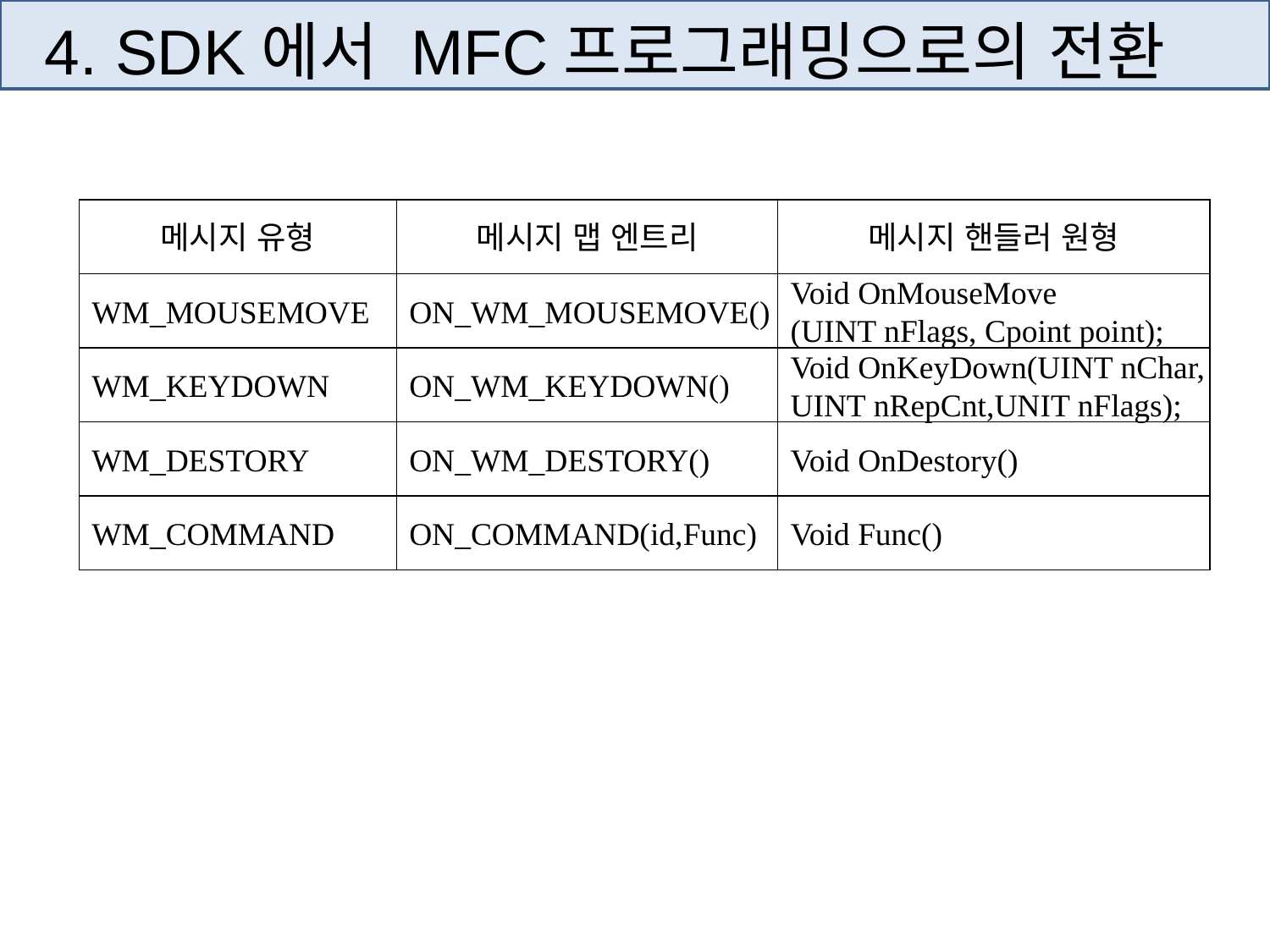

# 4. SDK에서 MFC프로그래밍으로의 전환
메시지 유형
메시지 맵 엔트리
메시지 핸들러 원형
WM_MOUSEMOVE
ON_WM_MOUSEMOVE()
Void OnMouseMove
(UINT nFlags, Cpoint point);
WM_KEYDOWN
ON_WM_KEYDOWN()
Void OnKeyDown(UINT nChar,
UINT nRepCnt,UNIT nFlags);
WM_DESTORY
ON_WM_DESTORY()
Void OnDestory()
WM_COMMAND
ON_COMMAND(id,Func)
Void Func()